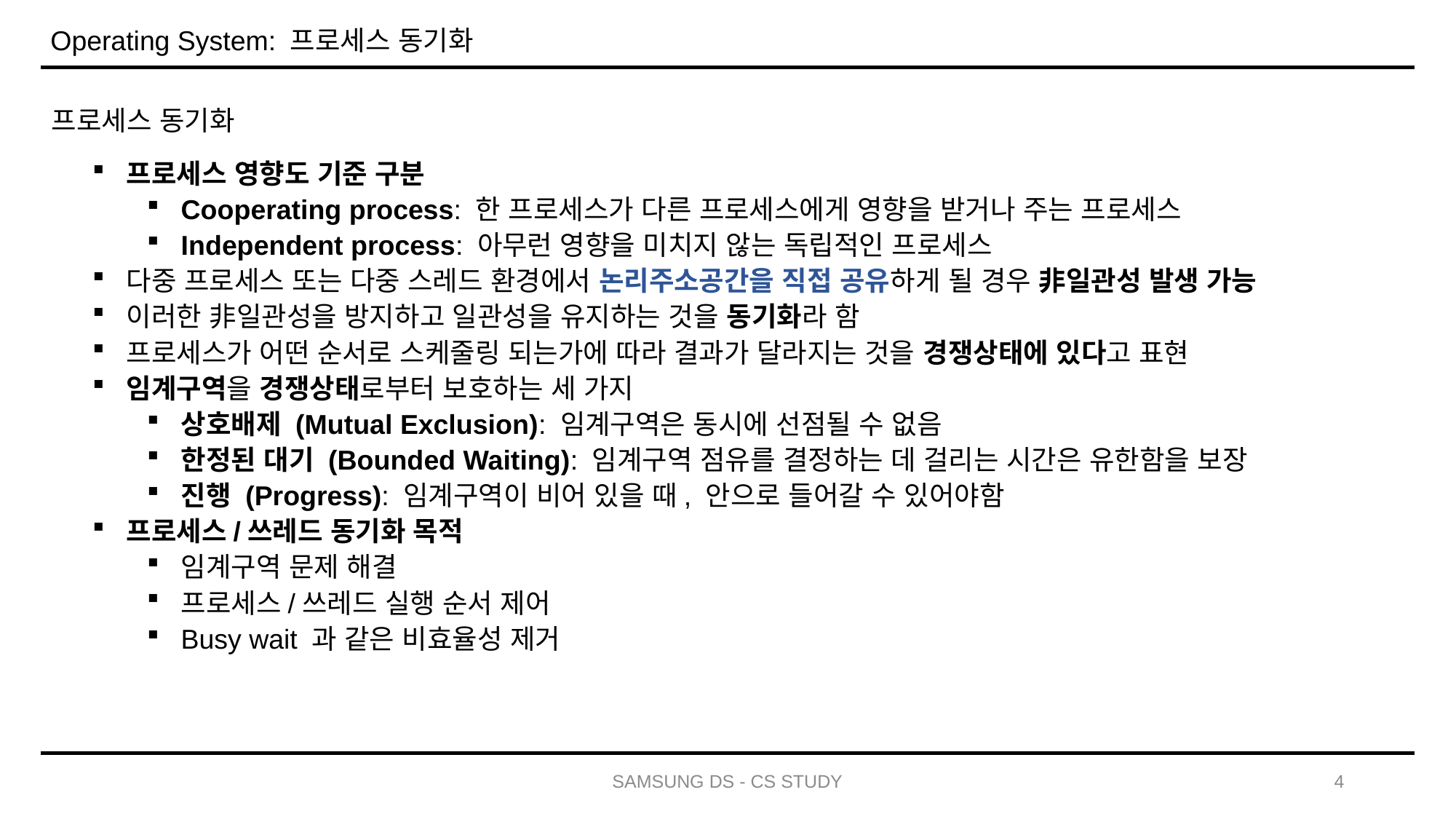

Operating System: 프로세스 동기화
프로세스 동기화
프로세스 영향도 기준 구분
Cooperating process: 한 프로세스가 다른 프로세스에게 영향을 받거나 주는 프로세스
Independent process: 아무런 영향을 미치지 않는 독립적인 프로세스
다중 프로세스 또는 다중 스레드 환경에서 논리주소공간을 직접 공유하게 될 경우 非일관성 발생 가능
이러한 非일관성을 방지하고 일관성을 유지하는 것을 동기화라 함
프로세스가 어떤 순서로 스케줄링 되는가에 따라 결과가 달라지는 것을 경쟁상태에 있다고 표현
임계구역을 경쟁상태로부터 보호하는 세 가지
상호배제 (Mutual Exclusion): 임계구역은 동시에 선점될 수 없음
한정된 대기 (Bounded Waiting): 임계구역 점유를 결정하는 데 걸리는 시간은 유한함을 보장
진행 (Progress): 임계구역이 비어 있을 때, 안으로 들어갈 수 있어야함
프로세스/쓰레드 동기화 목적
임계구역 문제 해결
프로세스/쓰레드 실행 순서 제어
Busy wait 과 같은 비효율성 제거
SAMSUNG DS - CS STUDY
4